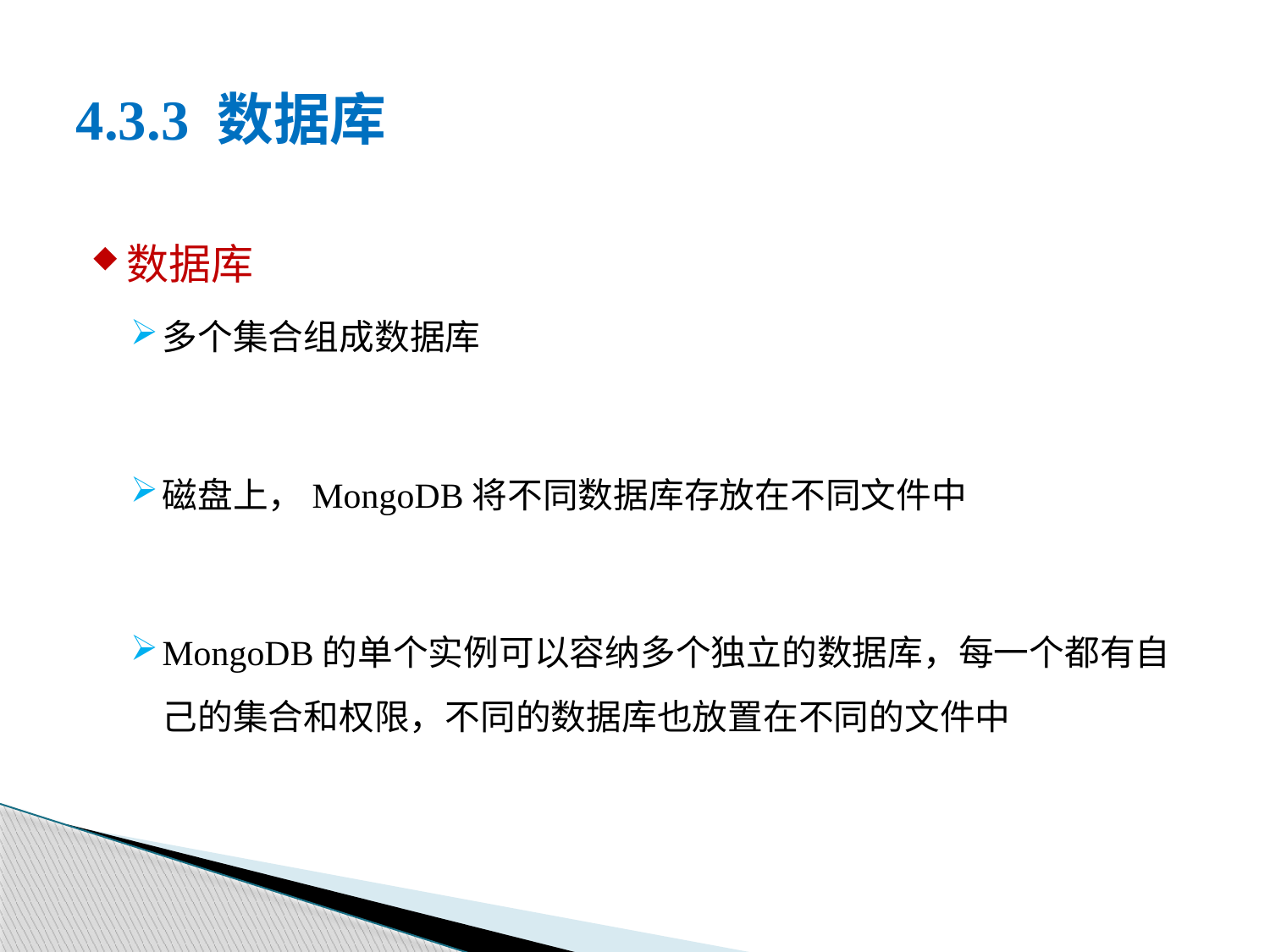

# 4.3.3 数据库
数据库
多个集合组成数据库

磁盘上，MongoDB将不同数据库存放在不同文件中

MongoDB的单个实例可以容纳多个独立的数据库，每一个都有自己的集合和权限，不同的数据库也放置在不同的文件中